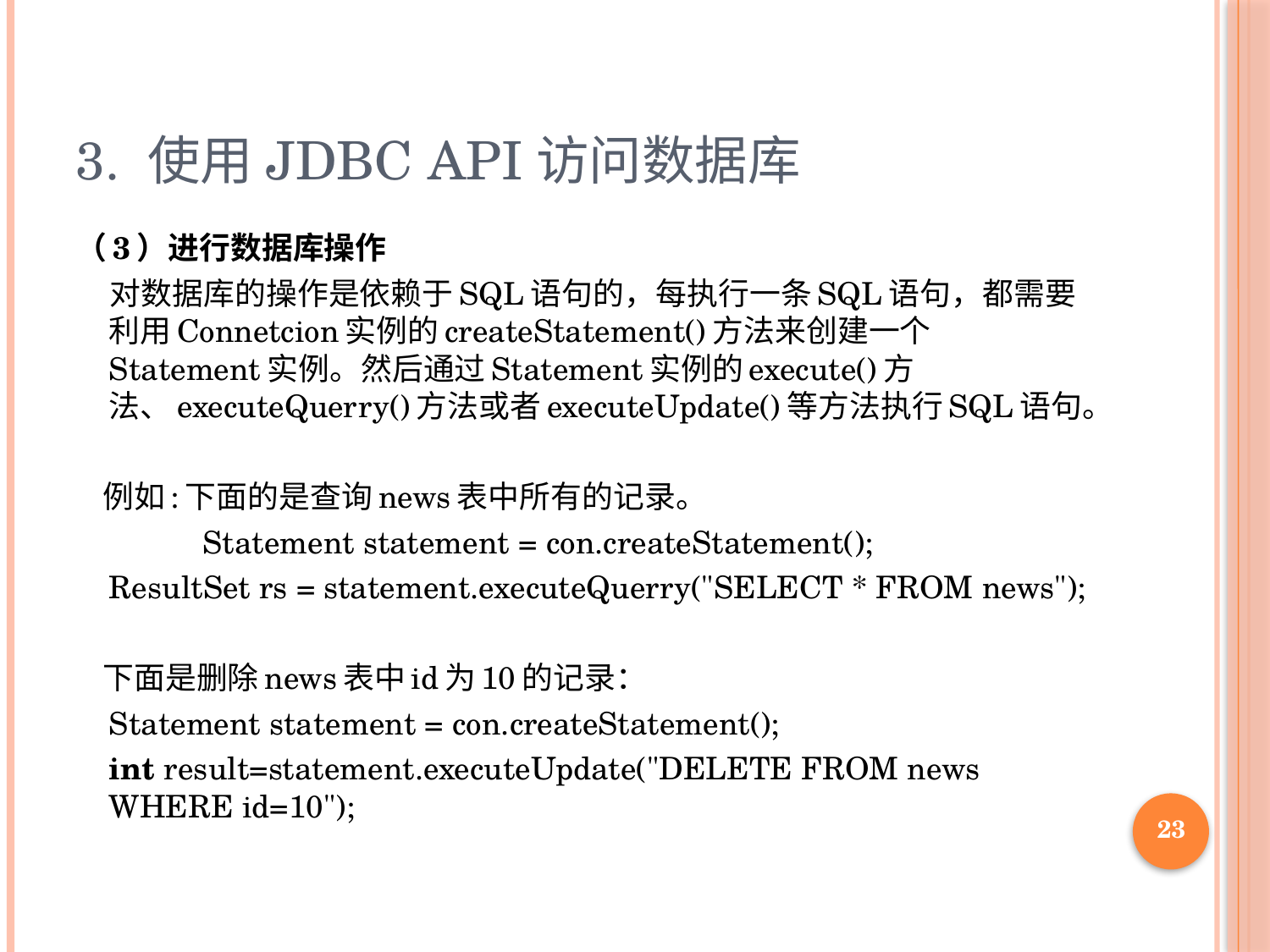

# 3. 使用JDBC API访问数据库
（3）进行数据库操作
    对数据库的操作是依赖于SQL语句的，每执行一条SQL语句，都需要利用Connetcion实例的createStatement()方法来创建一个Statement实例。然后通过Statement实例的execute()方法、executeQuerry()方法或者executeUpdate()等方法执行SQL语句。

   例如:下面的是查询news表中所有的记录。
    	Statement statement = con.createStatement();
	ResultSet rs = statement.executeQuerry("SELECT * FROM news");

   下面是删除news表中id为10的记录：
	Statement statement = con.createStatement();
	int result=statement.executeUpdate("DELETE FROM news WHERE id=10");

23